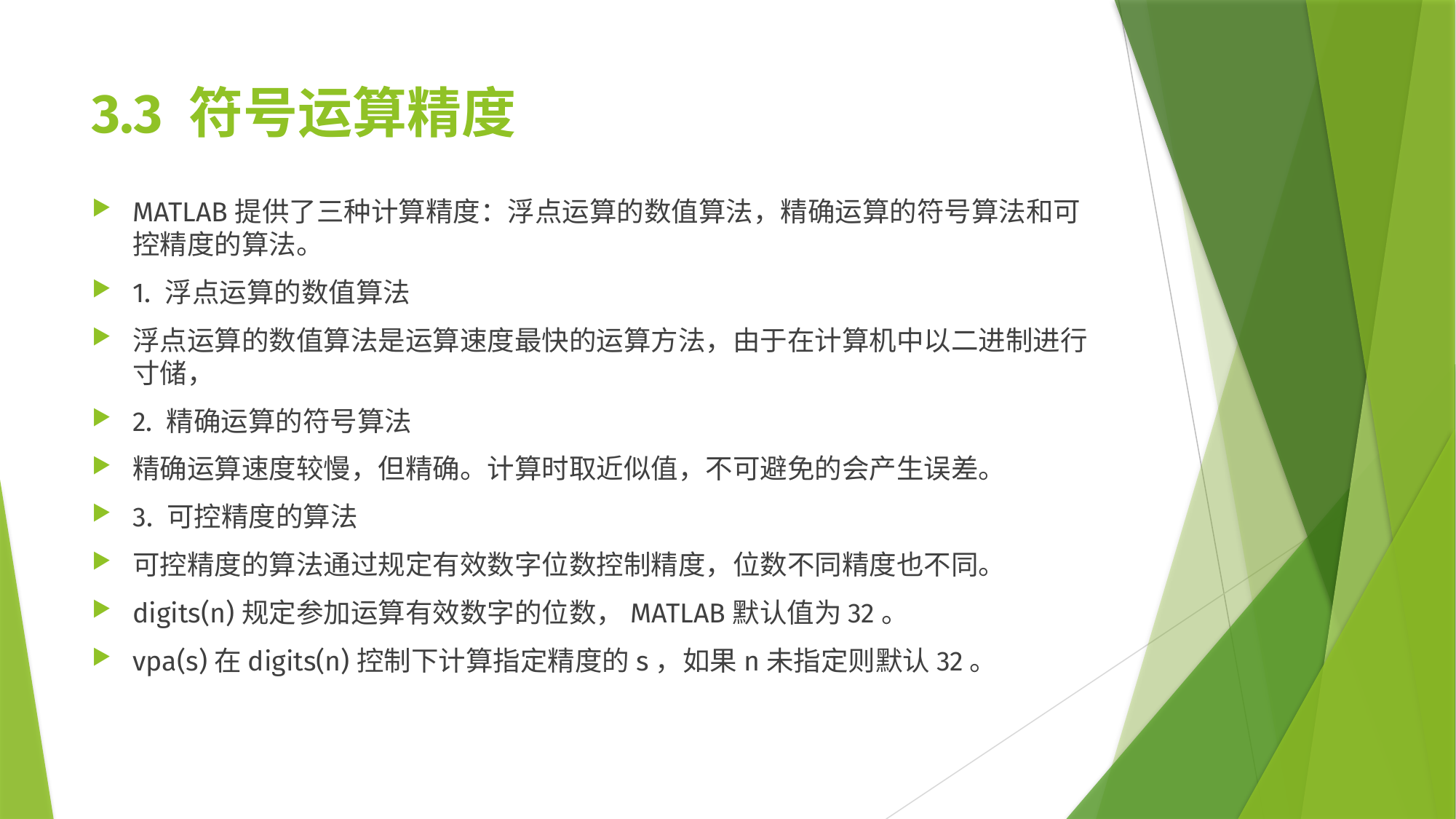

# 3.3 符号运算精度
MATLAB提供了三种计算精度：浮点运算的数值算法，精确运算的符号算法和可控精度的算法。
1. 浮点运算的数值算法
浮点运算的数值算法是运算速度最快的运算方法，由于在计算机中以二进制进行寸储，
2. 精确运算的符号算法
精确运算速度较慢，但精确。计算时取近似值，不可避免的会产生误差。
3. 可控精度的算法
可控精度的算法通过规定有效数字位数控制精度，位数不同精度也不同。
digits(n)	规定参加运算有效数字的位数，MATLAB默认值为32。
vpa(s)在digits(n)控制下计算指定精度的s，如果n未指定则默认32。